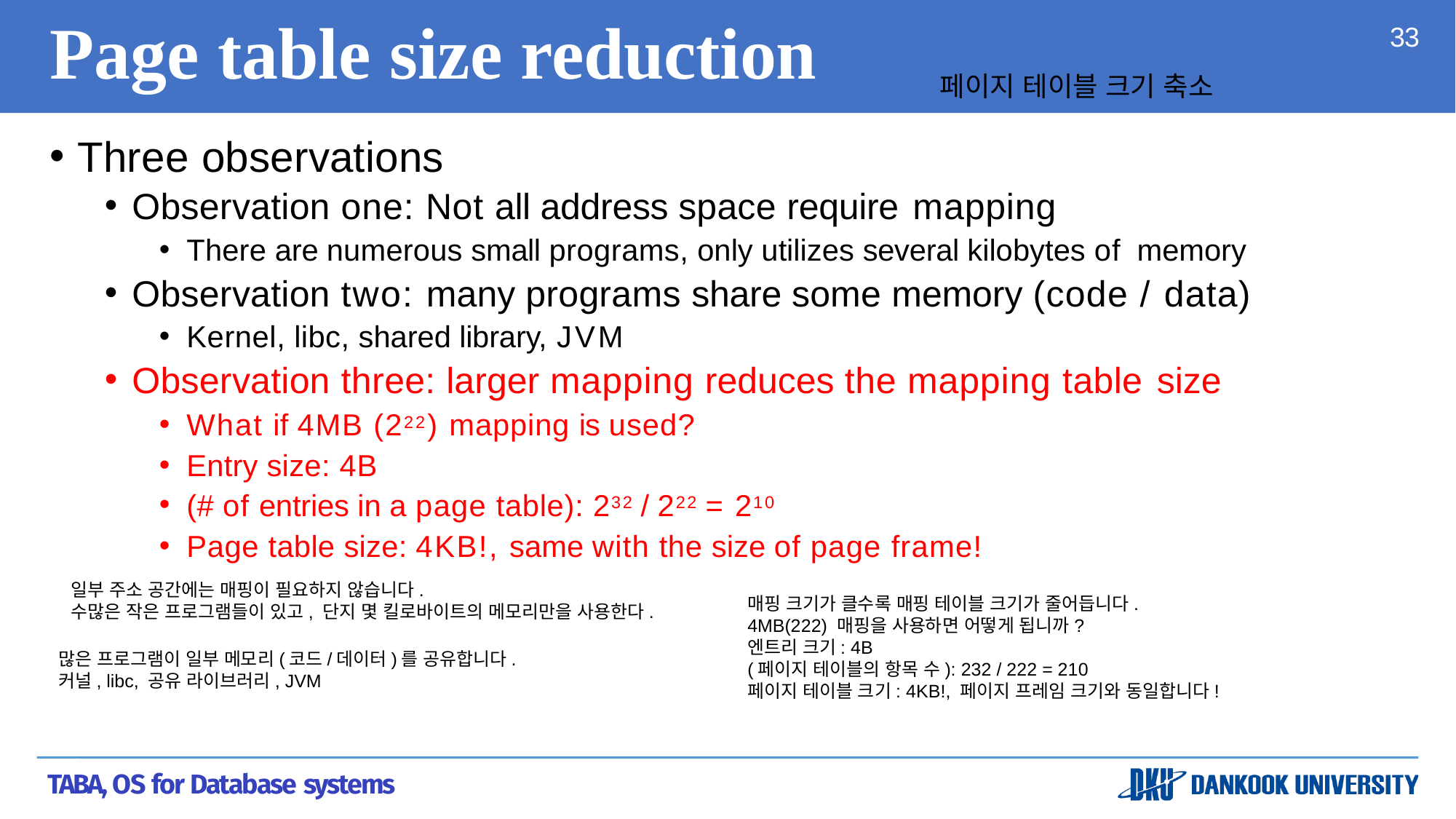

# Page table size reduction
33
페이지 테이블 크기 축소
Three observations
Observation one: Not all address space require mapping
There are numerous small programs, only utilizes several kilobytes of memory
Observation two: many programs share some memory (code / data)
Kernel, libc, shared library, JVM
Observation three: larger mapping reduces the mapping table size
What if 4MB (222) mapping is used?
Entry size: 4B
(# of entries in a page table): 232 / 222 = 210
Page table size: 4KB!, same with the size of page frame!
일부 주소 공간에는 매핑이 필요하지 않습니다.
수많은 작은 프로그램들이 있고, 단지 몇 킬로바이트의 메모리만을 사용한다.
매핑 크기가 클수록 매핑 테이블 크기가 줄어듭니다.
4MB(222) 매핑을 사용하면 어떻게 됩니까?
엔트리 크기: 4B
(페이지 테이블의 항목 수): 232 / 222 = 210
페이지 테이블 크기: 4KB!, 페이지 프레임 크기와 동일합니다!
많은 프로그램이 일부 메모리(코드/데이터)를 공유합니다.
커널, libc, 공유 라이브러리, JVM
TABA, OS for Database systems